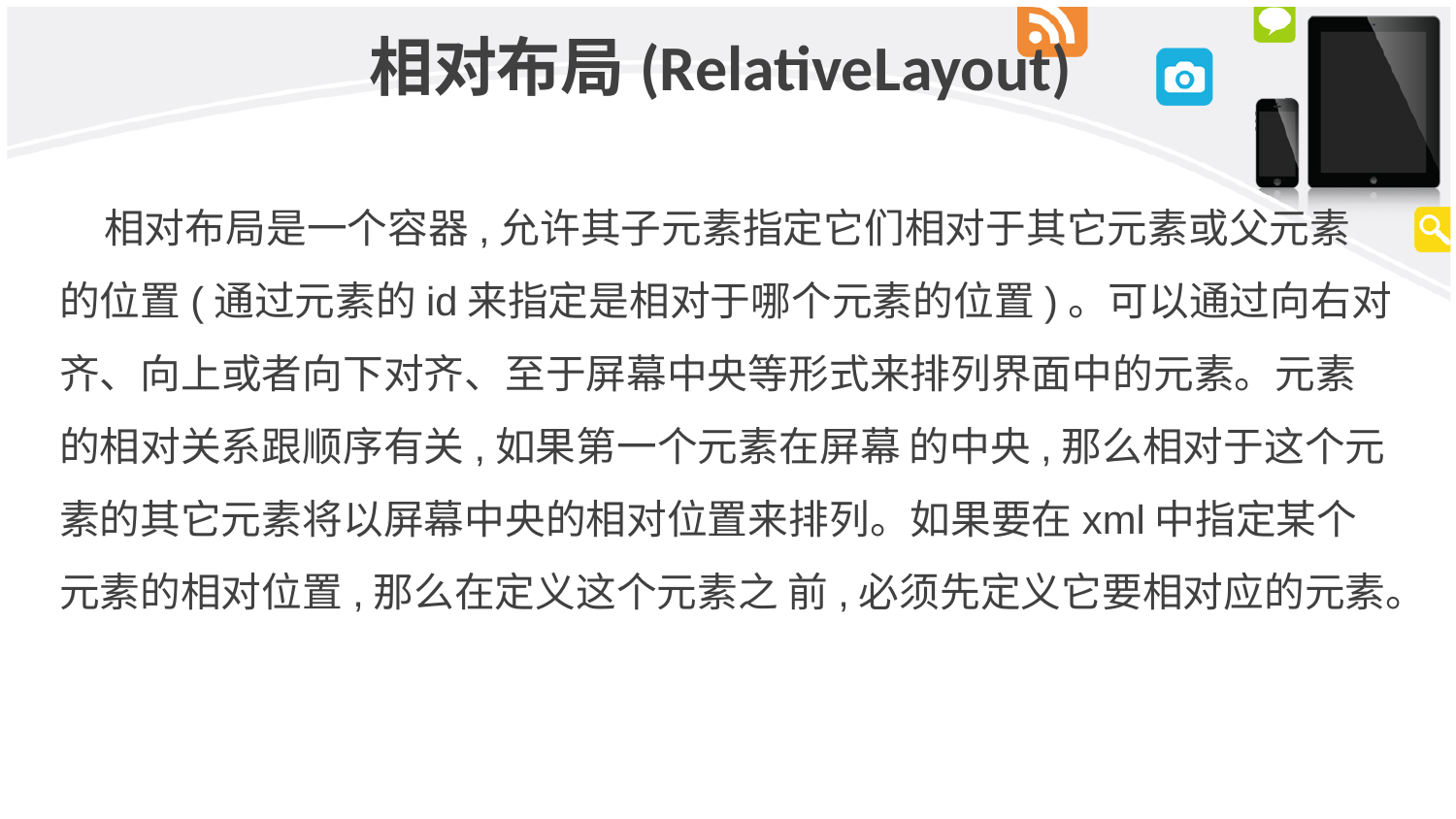

# 相对布局(RelativeLayout)

       相对布局是一个容器,允许其子元素指定它们相对于其它元素或父元素
  的位置(通过元素的id来指定是相对于哪个元素的位置)。可以通过向右对
  齐、向上或者向下对齐、至于屏幕中央等形式来排列界面中的元素。元素
  的相对关系跟顺序有关,如果第一个元素在屏幕 的中央,那么相对于这个元
  素的其它元素将以屏幕中央的相对位置来排列。如果要在xml中指定某个
  元素的相对位置,那么在定义这个元素之 前,必须先定义它要相对应的元素。